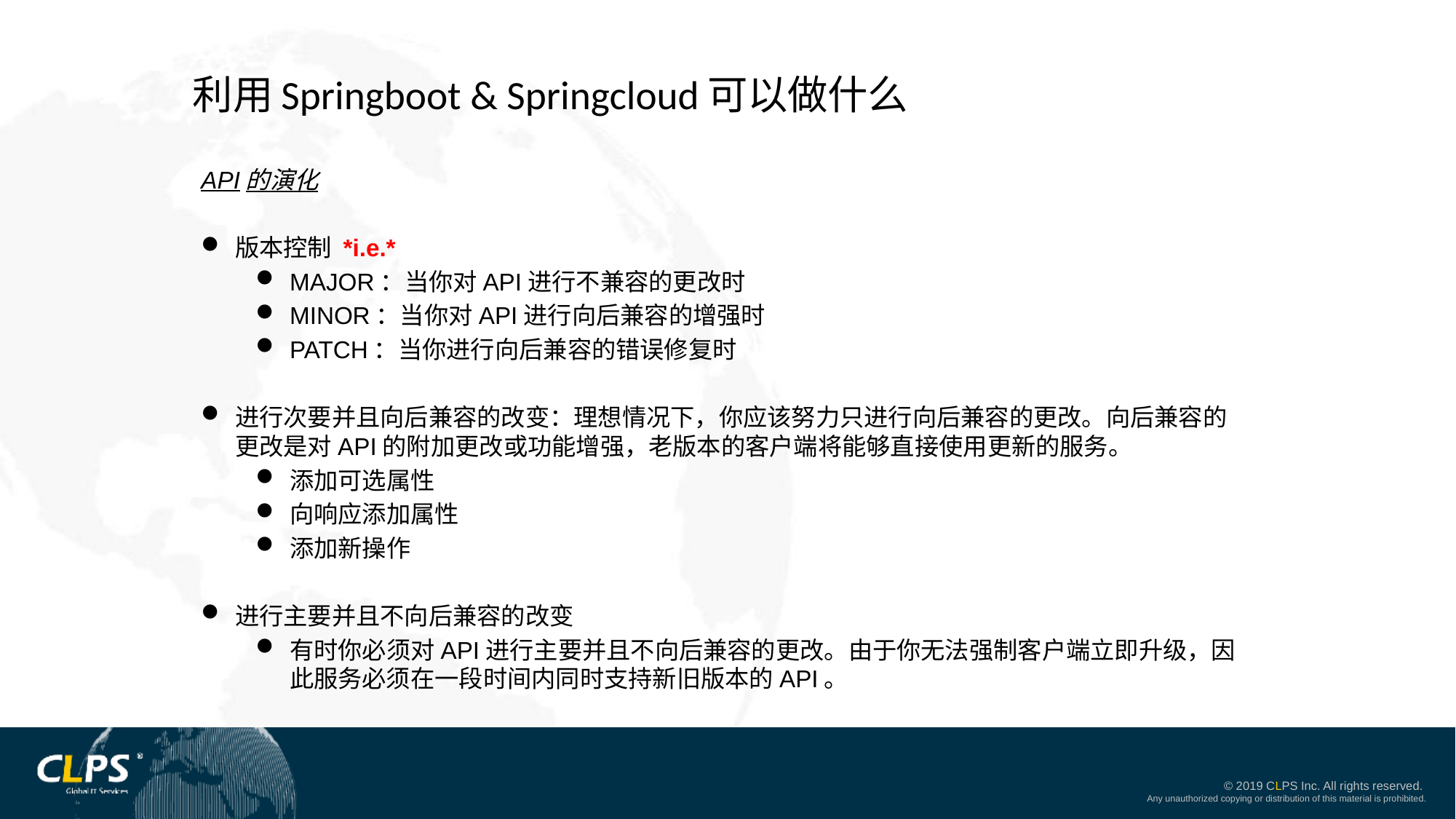

利用Springboot & Springcloud可以做什么

API的演化

版本控制 *i.e.*
MAJOR：当你对API进行不兼容的更改时
MINOR：当你对API进行向后兼容的增强时
PATCH：当你进行向后兼容的错误修复时

进行次要并且向后兼容的改变：理想情况下，你应该努力只进行向后兼容的更改。向后兼容的更改是对API的附加更改或功能增强，老版本的客户端将能够直接使用更新的服务。
添加可选属性
向响应添加属性
添加新操作

进行主要并且不向后兼容的改变
有时你必须对API进行主要并且不向后兼容的更改。由于你无法强制客户端立即升级，因此服务必须在一段时间内同时支持新旧版本的API。

9